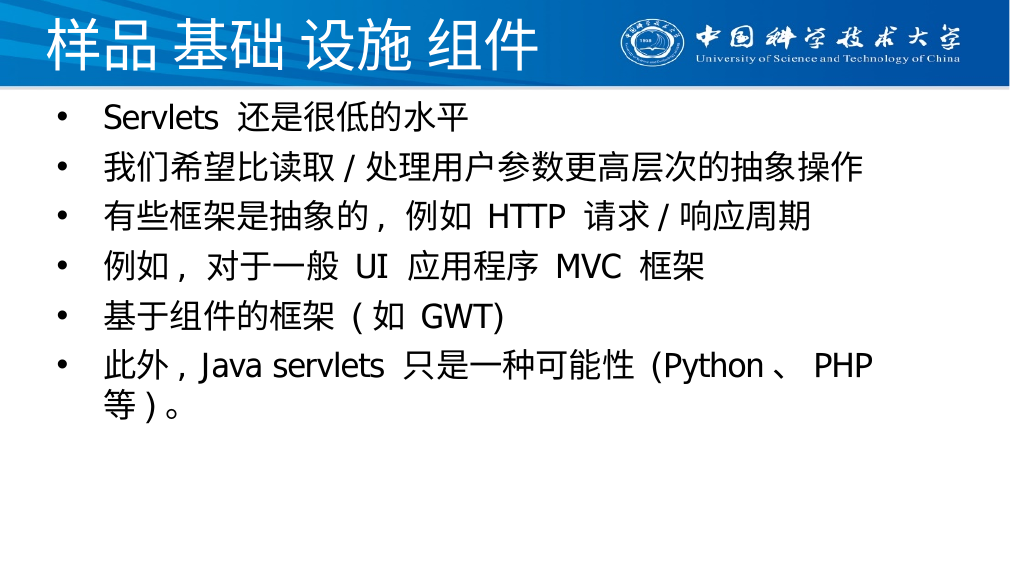

# 样品 基础 设施 组件
Servlets 还是很低的水平
我们希望比读取/处理用户参数更高层次的抽象操作
有些框架是抽象的, 例如 HTTP 请求/响应周期
例如, 对于一般 UI 应用程序 MVC 框架
基于组件的框架 (如 GWT)
此外, Java servlets 只是一种可能性 (Python、PHP 等)。